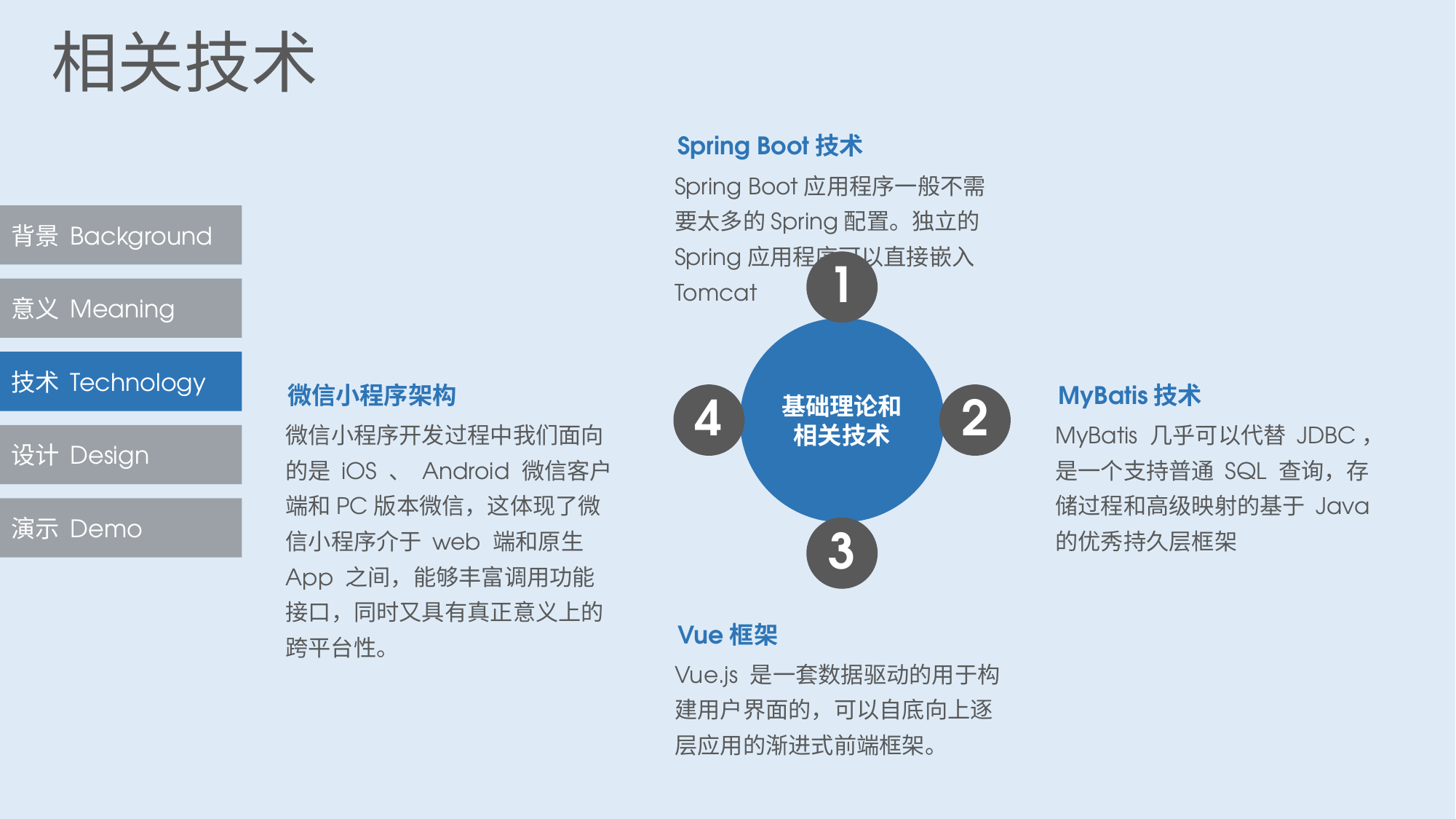

相关技术
Spring Boot技术
Spring Boot应用程序一般不需要太多的Spring配置。独立的Spring应用程序可以直接嵌入Tomcat
背景 Background
基础理论和相关技术
1
2
3
4
意义 Meaning
技术 Technology
微信小程序架构
MyBatis技术
微信小程序开发过程中我们面向的是 iOS 、 Android 微信客户端和PC版本微信，这体现了微信小程序介于 web 端和原生 App 之间，能够丰富调用功能接口，同时又具有真正意义上的跨平台性。
MyBatis 几乎可以代替 JDBC，是一个支持普通 SQL 查询，存储过程和高级映射的基于 Java 的优秀持久层框架
设计 Design
演示 Demo
Vue框架
Vue.js 是一套数据驱动的用于构建用户界面的，可以自底向上逐层应用的渐进式前端框架。